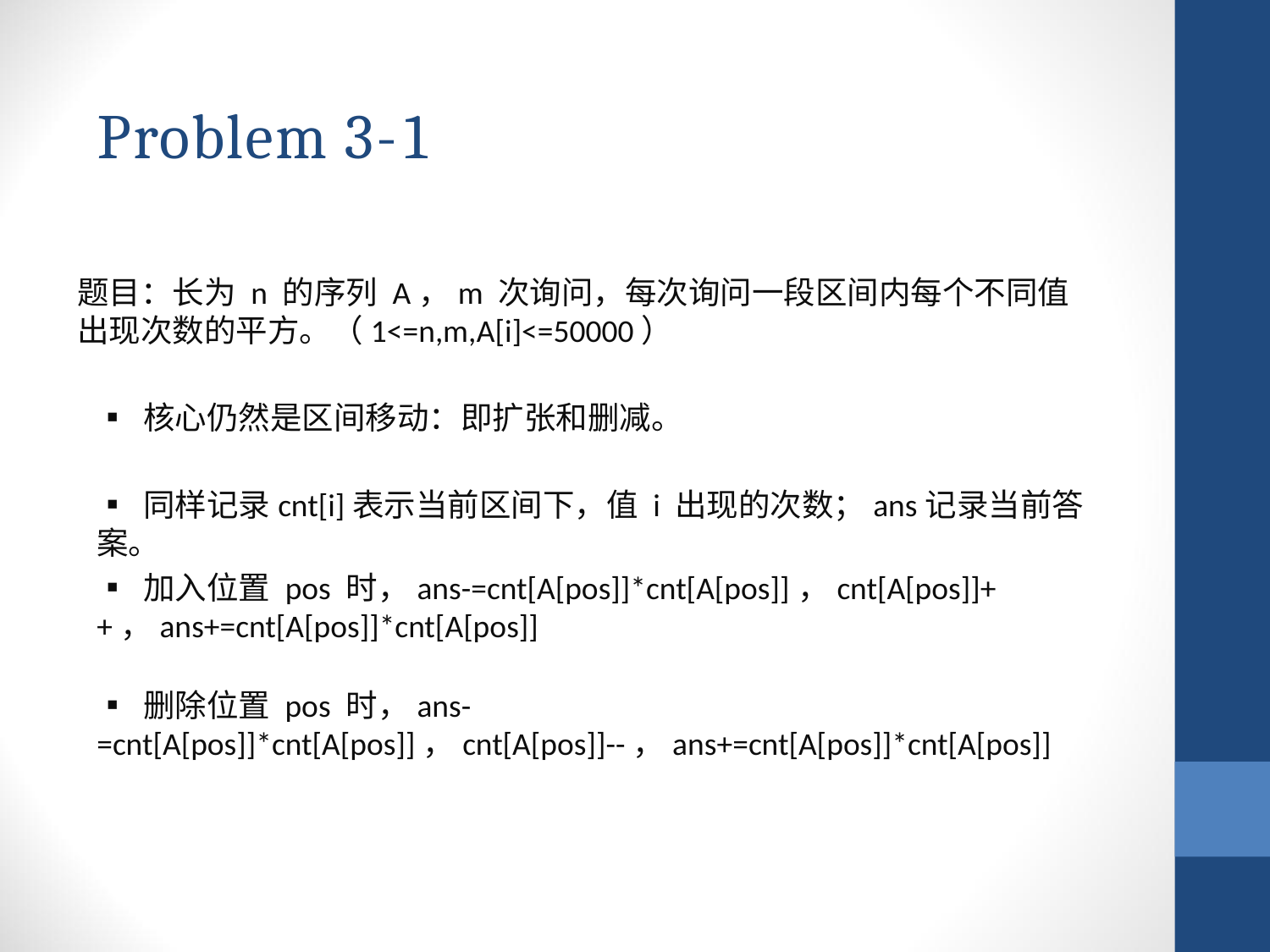

Problem 3-1
题目：长为 n 的序列 A，m 次询问，每次询问一段区间内每个不同值出现次数的平方。（1<=n,m,A[i]<=50000）
▪ 核心仍然是区间移动：即扩张和删减。
▪ 同样记录cnt[i]表示当前区间下，值 i 出现的次数；ans记录当前答案。
▪ 加入位置 pos 时，ans-=cnt[A[pos]]*cnt[A[pos]]，cnt[A[pos]]++，ans+=cnt[A[pos]]*cnt[A[pos]]
▪ 删除位置 pos 时，ans-=cnt[A[pos]]*cnt[A[pos]]，cnt[A[pos]]--，ans+=cnt[A[pos]]*cnt[A[pos]]